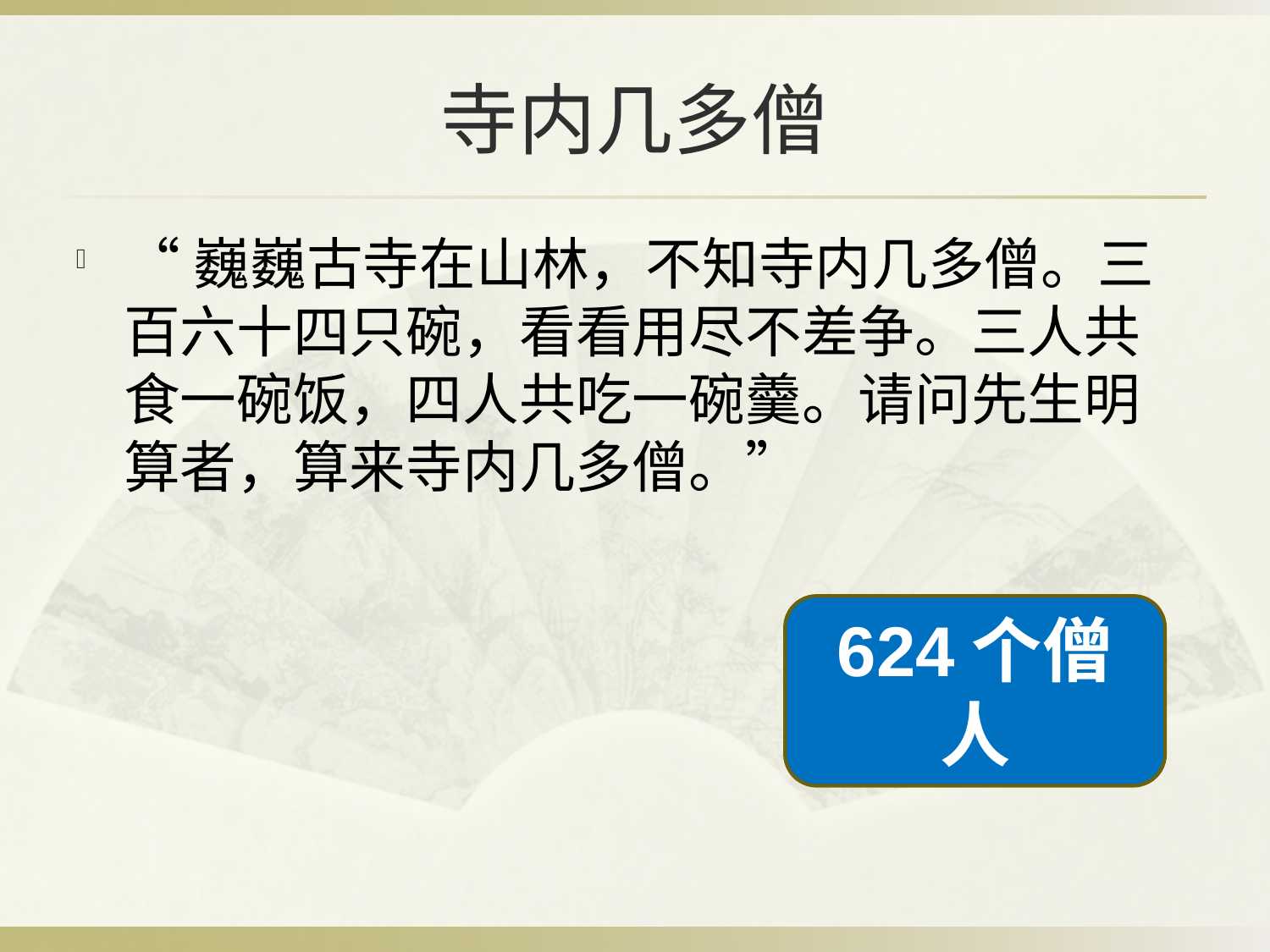

# 寺内几多僧
“巍巍古寺在山林，不知寺内几多僧。三百六十四只碗，看看用尽不差争。三人共食一碗饭，四人共吃一碗羹。请问先生明算者，算来寺内几多僧。”
624个僧人